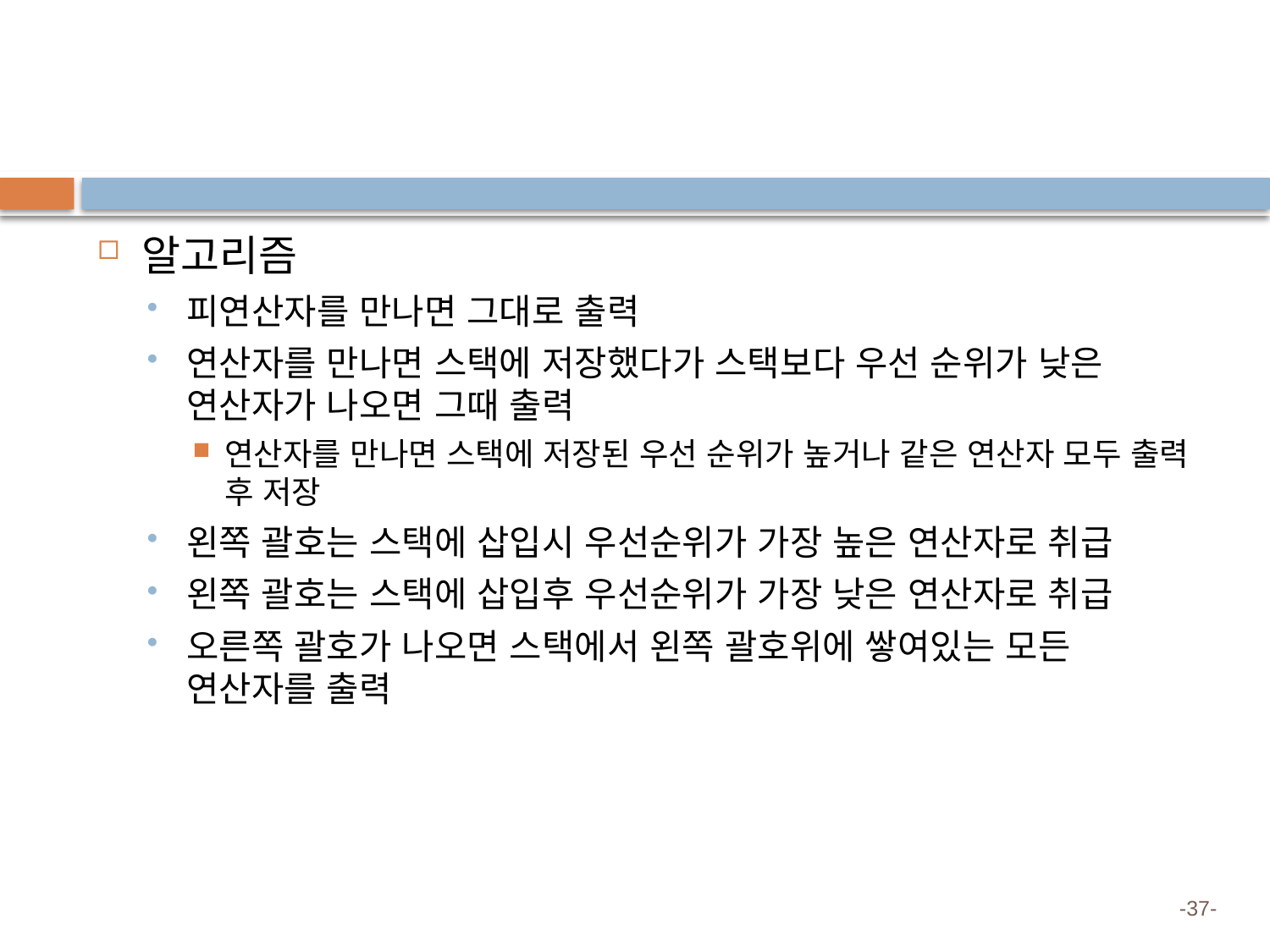

#
알고리즘
피연산자를 만나면 그대로 출력
연산자를 만나면 스택에 저장했다가 스택보다 우선 순위가 낮은 연산자가 나오면 그때 출력
연산자를 만나면 스택에 저장된 우선 순위가 높거나 같은 연산자 모두 출력 후 저장
왼쪽 괄호는 스택에 삽입시 우선순위가 가장 높은 연산자로 취급
왼쪽 괄호는 스택에 삽입후 우선순위가 가장 낮은 연산자로 취급
오른쪽 괄호가 나오면 스택에서 왼쪽 괄호위에 쌓여있는 모든 연산자를 출력